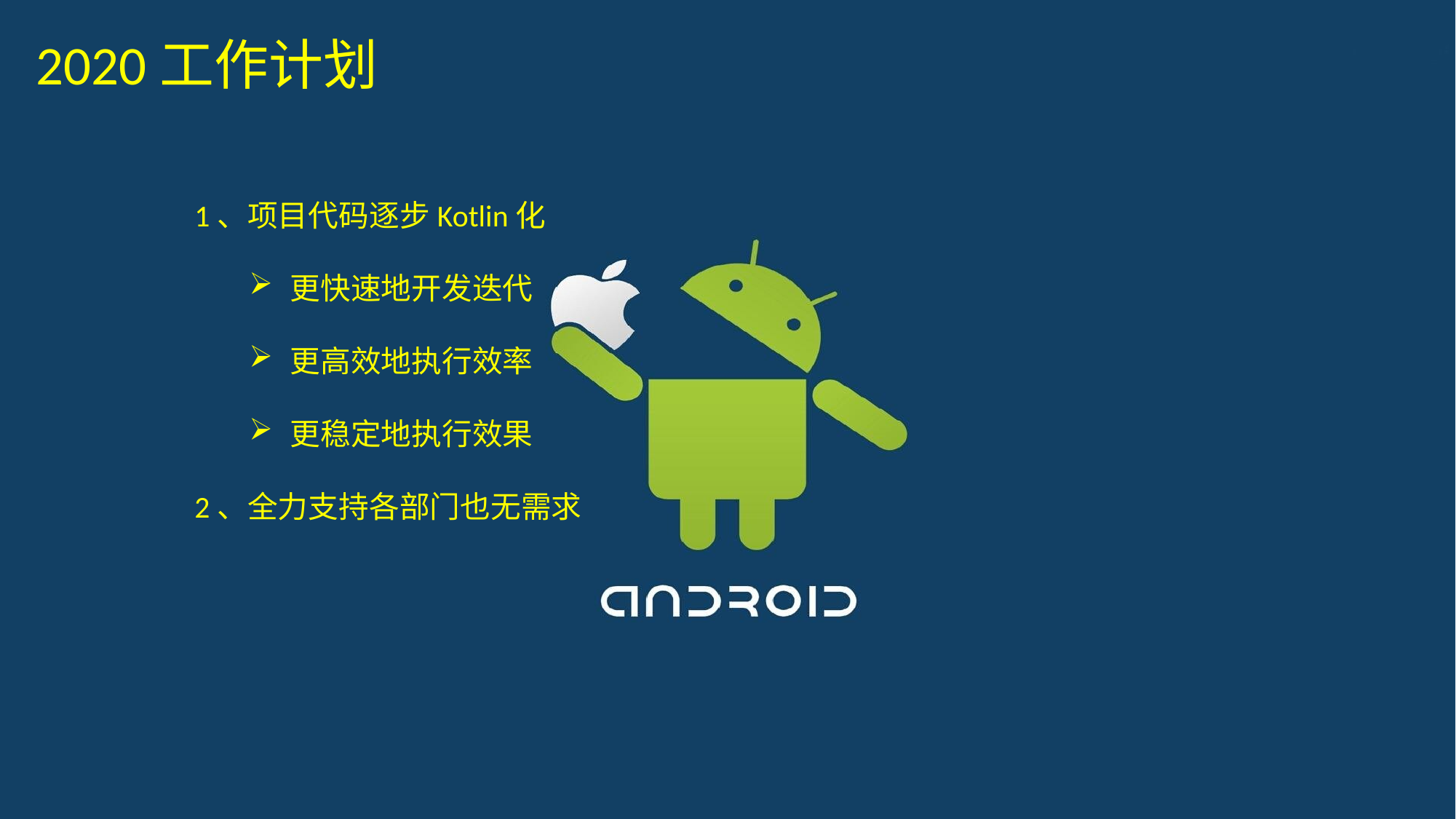

2020工作计划
1、项目代码逐步Kotlin化

更快速地开发迭代

更高效地执行效率

更稳定地执行效果

2、全力支持各部门也无需求